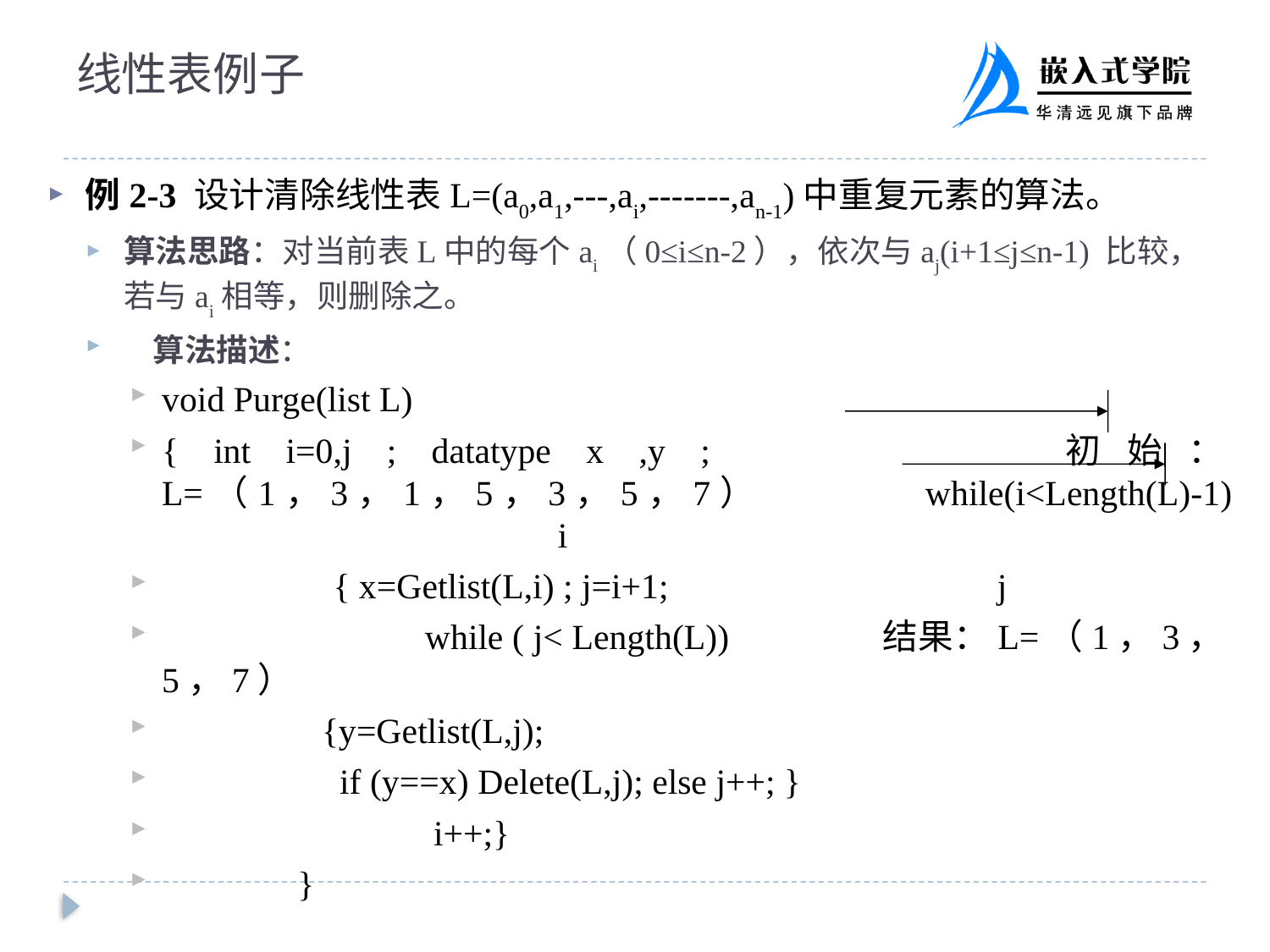

# 线性表例子
例2-3 设计清除线性表L=(a0,a1,---,ai,-------,an-1)中重复元素的算法。
算法思路：对当前表L中的每个ai（0≤i≤n-2），依次与aj(i+1≤j≤n-1) 比较，若与ai相等，则删除之。
   算法描述：
void Purge(list L)
{ int i=0,j ; datatype x ,y ; 	        初始：L=（1，3，1，5，3，5，7）	           while(i<Length(L)-1) 		                i
	     { x=Getlist(L,i) ; j=i+1;                                     j
		 while ( j< Length(L))                结果：L=（1，3，5，7）
                  {y=Getlist(L,j);
                    if (y==x) Delete(L,j); else j++; }
  		  i++;}
	 }

48